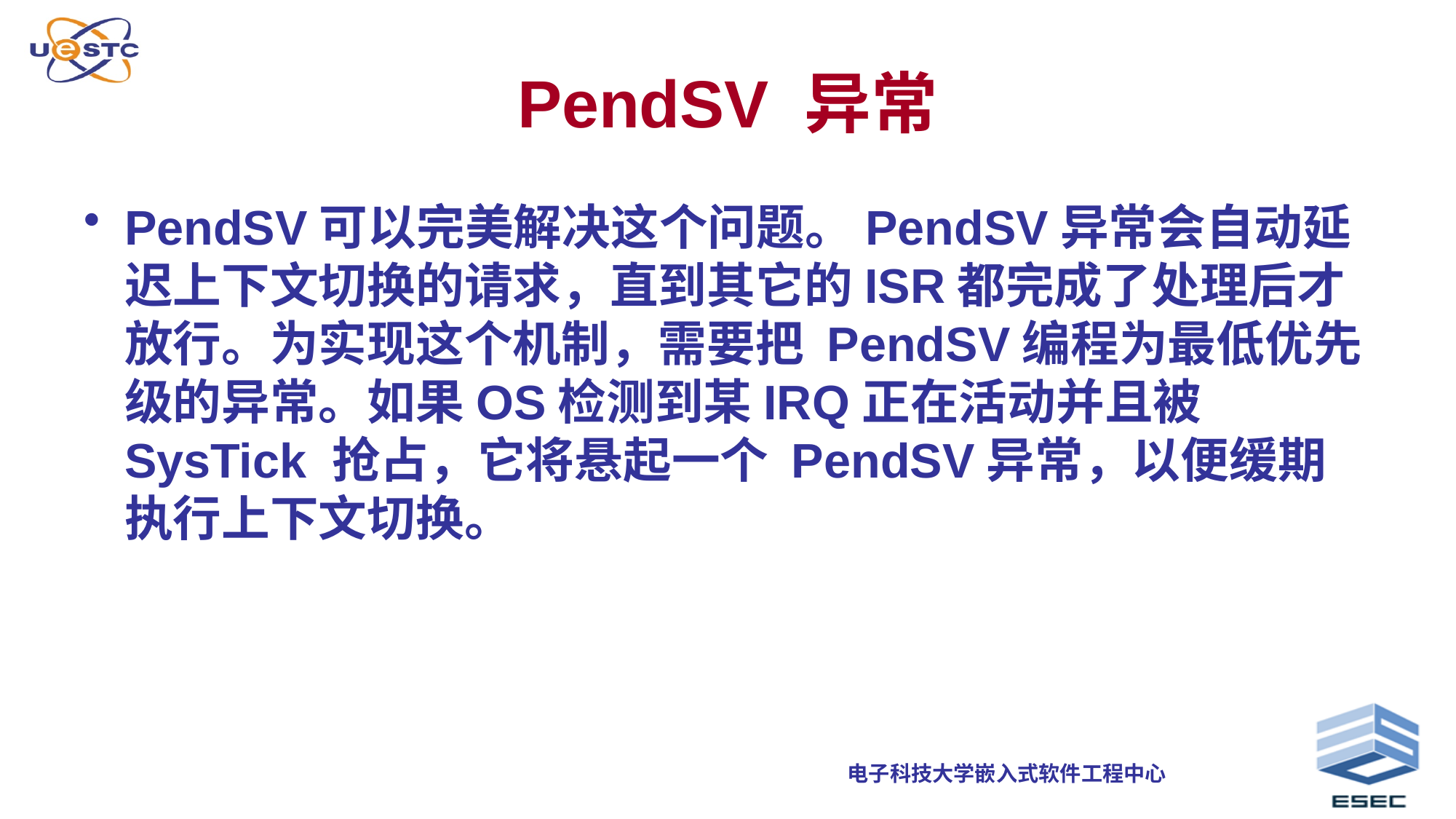

# PendSV 异常
PendSV可以完美解决这个问题。PendSV异常会自动延迟上下文切换的请求，直到其它的ISR都完成了处理后才放行。为实现这个机制，需要把 PendSV编程为最低优先级的异常。如果OS检测到某IRQ正在活动并且被 SysTick 抢占，它将悬起一个 PendSV异常，以便缓期执行上下文切换。